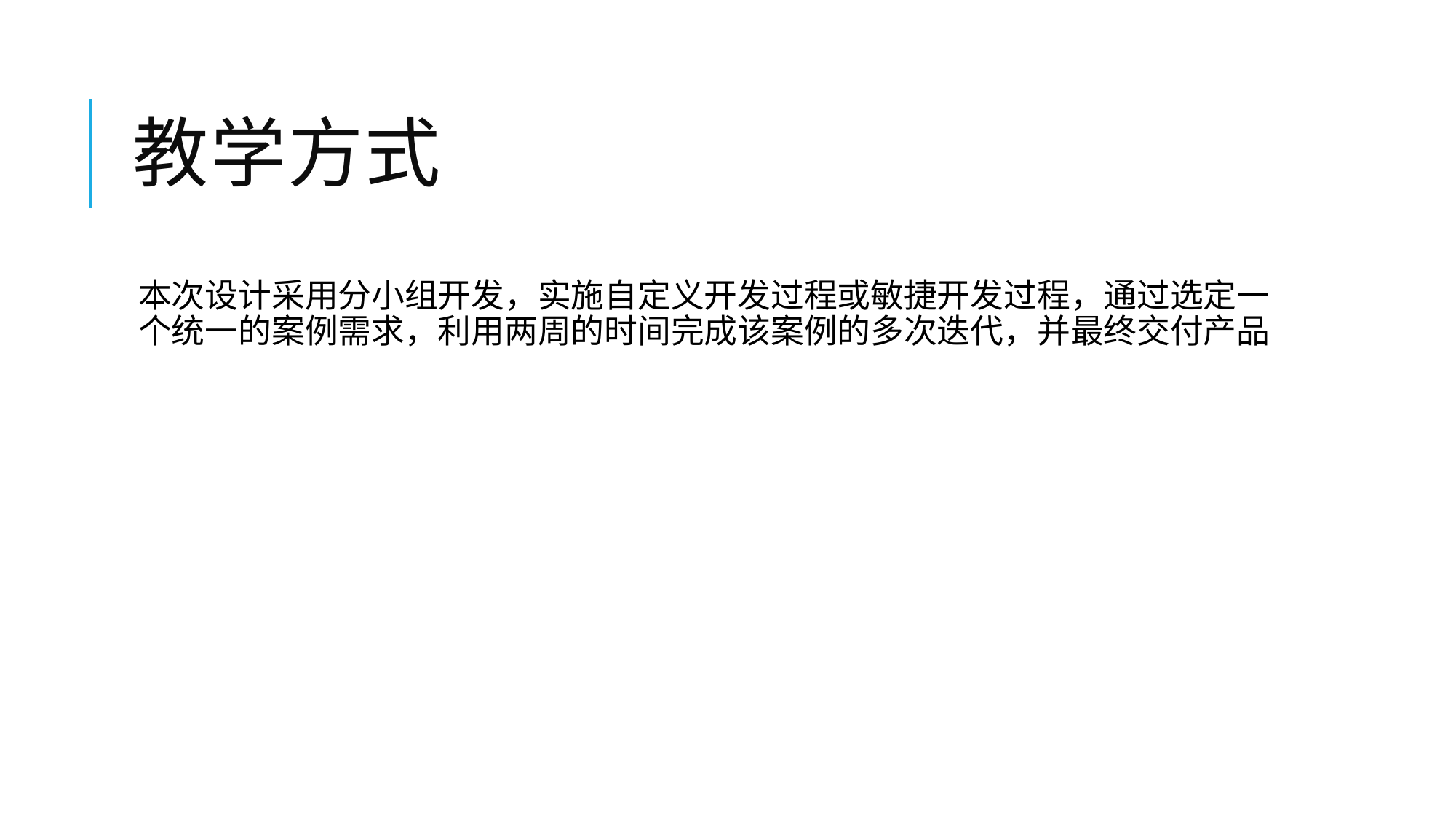

# 教学方式
本次设计采用分小组开发，实施自定义开发过程或敏捷开发过程，通过选定一个统一的案例需求，利用两周的时间完成该案例的多次迭代，并最终交付产品